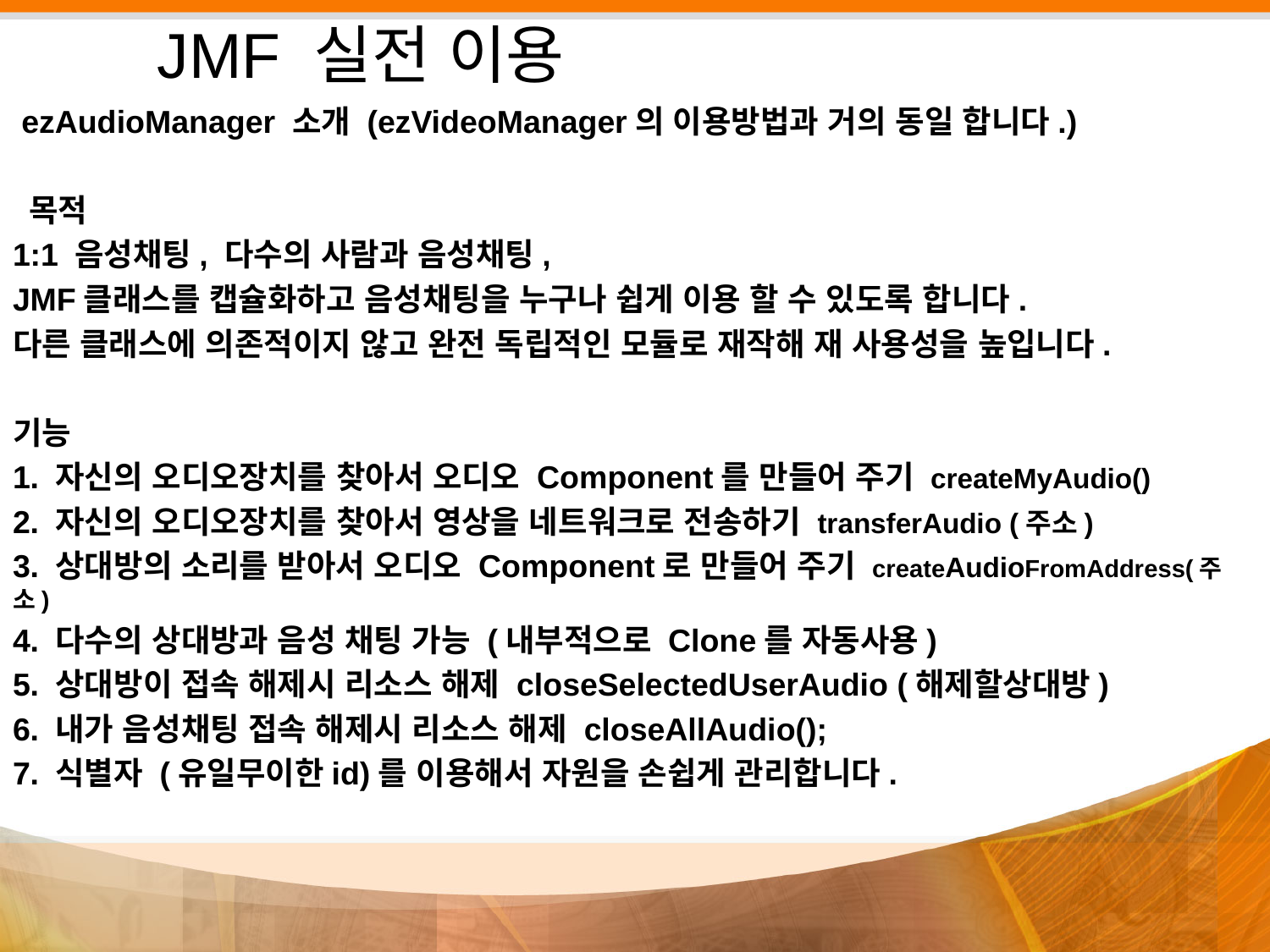

# JMF 실전 이용
 ezAudioManager 소개 (ezVideoManager의 이용방법과 거의 동일 합니다.)

 목적
1:1 음성채팅, 다수의 사람과 음성채팅,
JMF클래스를 캡슐화하고 음성채팅을 누구나 쉽게 이용 할 수 있도록 합니다.
다른 클래스에 의존적이지 않고 완전 독립적인 모듈로 재작해 재 사용성을 높입니다.

기능
1. 자신의 오디오장치를 찾아서 오디오 Component를 만들어 주기 createMyAudio()
2. 자신의 오디오장치를 찾아서 영상을 네트워크로 전송하기 transferAudio (주소)
3. 상대방의 소리를 받아서 오디오 Component로 만들어 주기 createAudioFromAddress(주소)
4. 다수의 상대방과 음성 채팅 가능 (내부적으로 Clone를 자동사용)
5. 상대방이 접속 해제시 리소스 해제 closeSelectedUserAudio (해제할상대방)
6. 내가 음성채팅 접속 해제시 리소스 해제 closeAllAudio();
7. 식별자 (유일무이한id)를 이용해서 자원을 손쉽게 관리합니다.